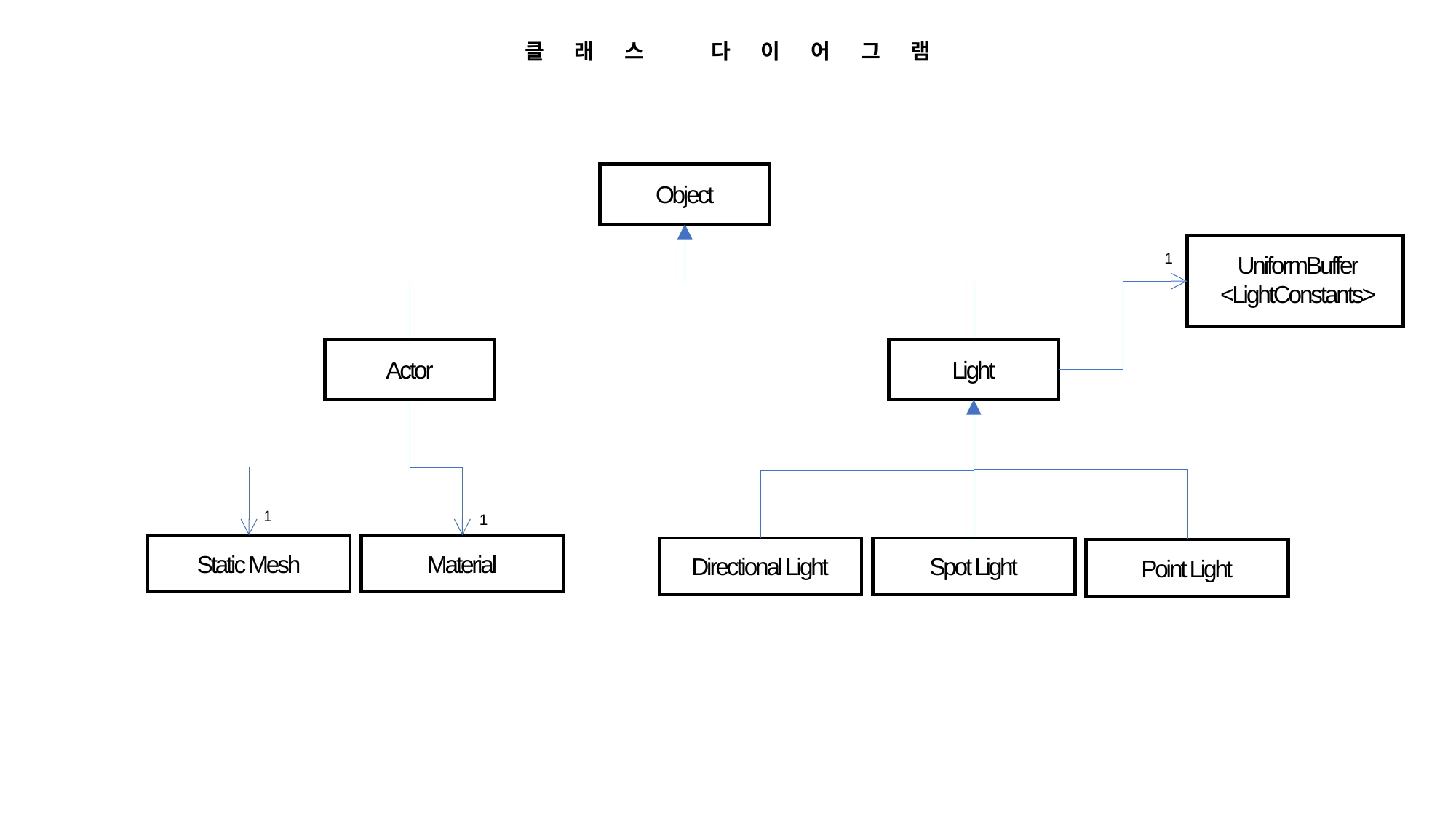

클래스 다이어그램

Object

UniformBuffer
<LightConstants>
1

Actor

Light
1
1

Material

Static Mesh

Spot Light

Directional Light

Point Light